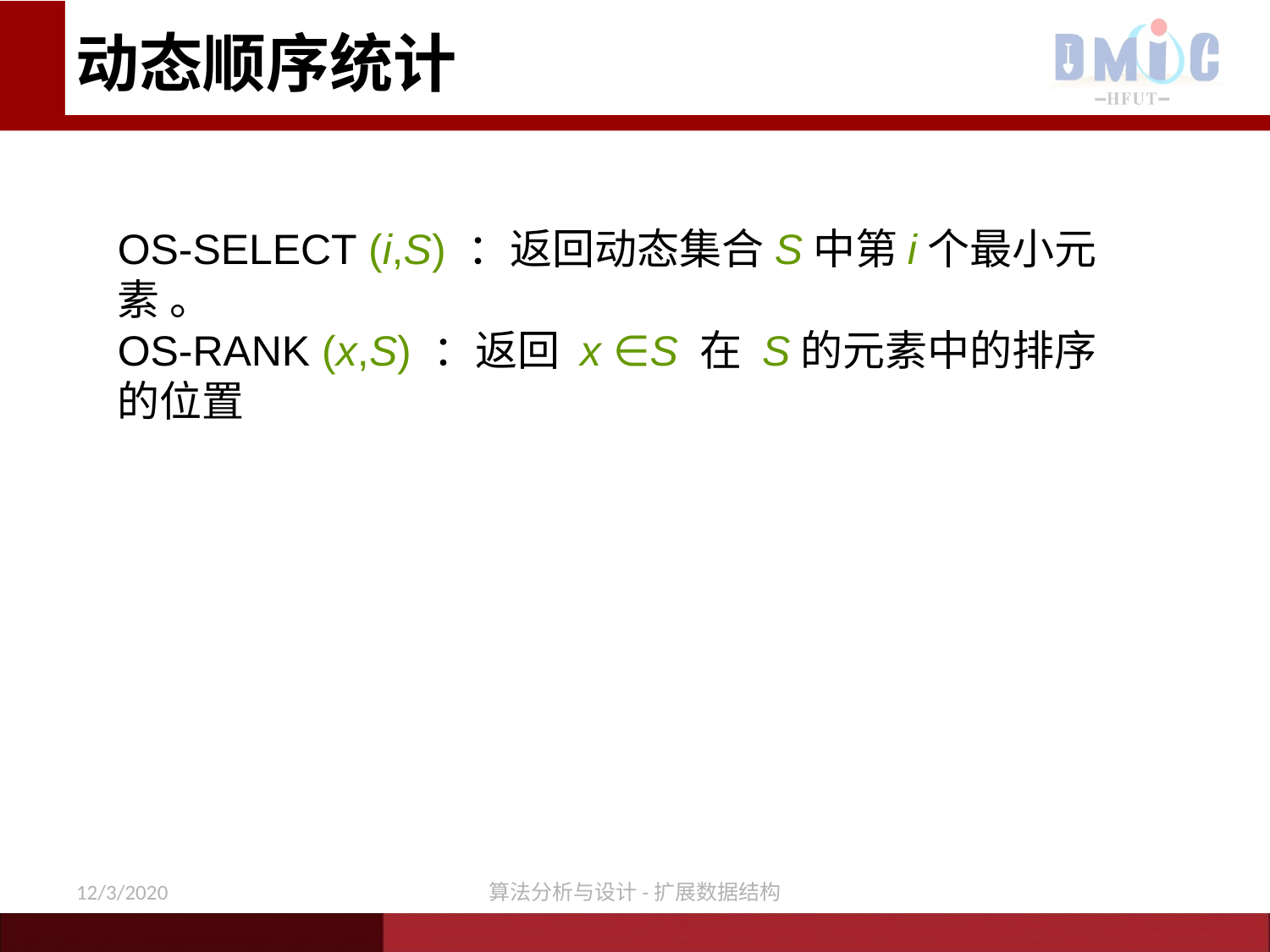

动态顺序统计

OS-SELECT (i,S) ：返回动态集合S中第i个最小元素 。
OS-RANK (x,S) ：返回 x ∈S 在 S的元素中的排序的位置
12/3/2020
算法分析与设计-扩展数据结构